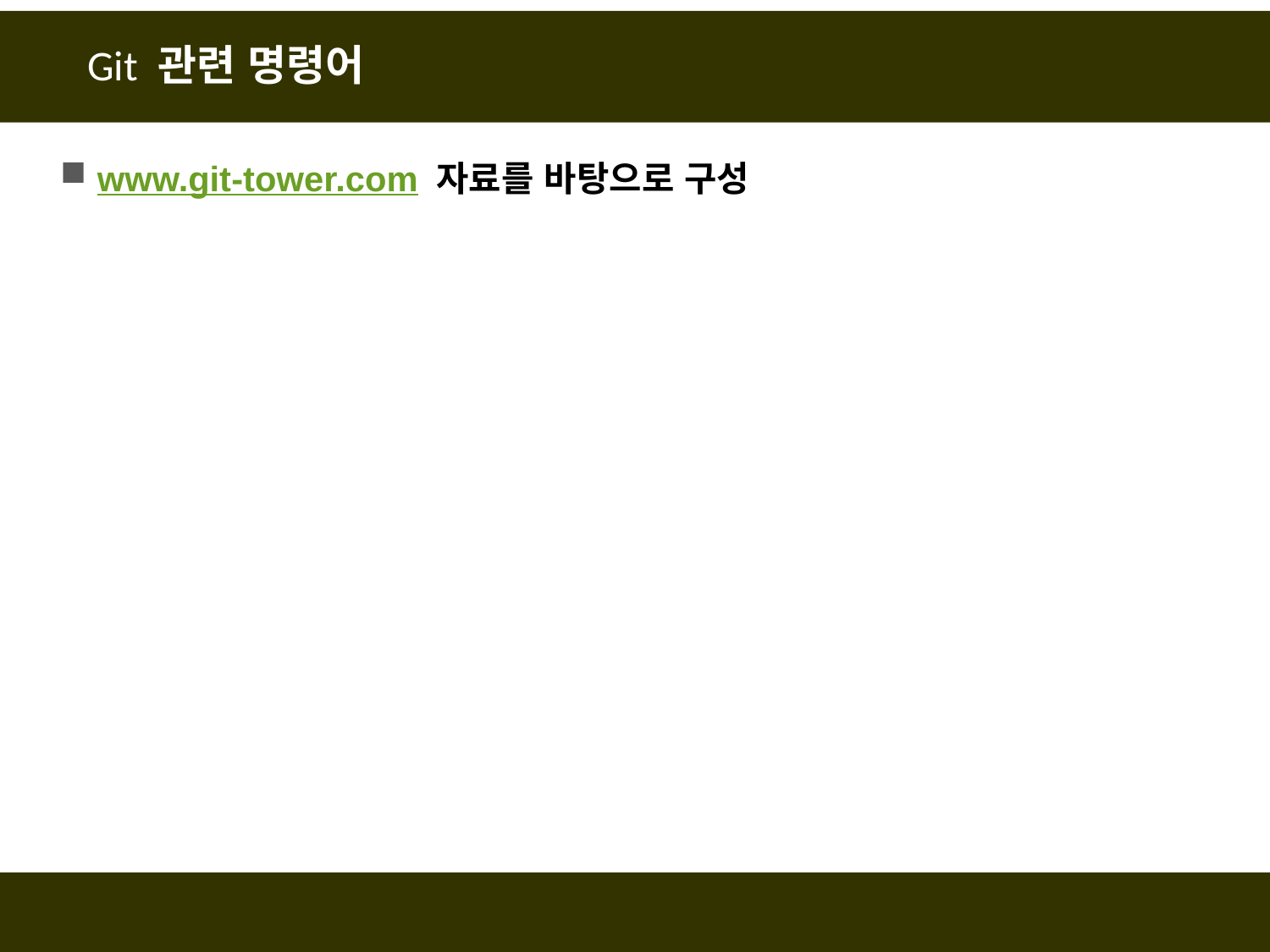

# Git 관련 명령어
www.git-tower.com 자료를 바탕으로 구성